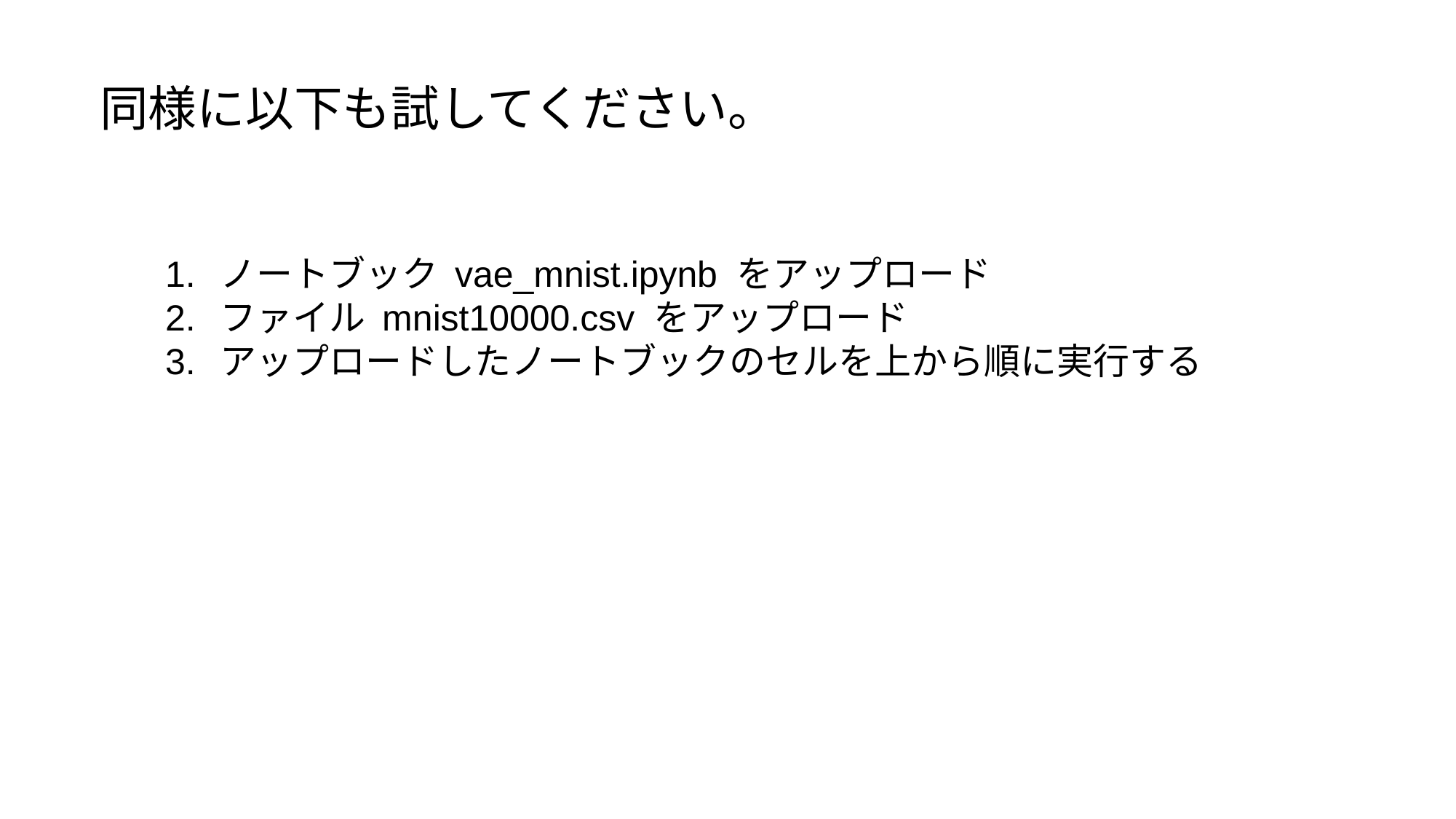

同様に以下も試してください。
ノートブック vae_mnist.ipynb をアップロード
ファイル mnist10000.csv をアップロード
アップロードしたノートブックのセルを上から順に実行する